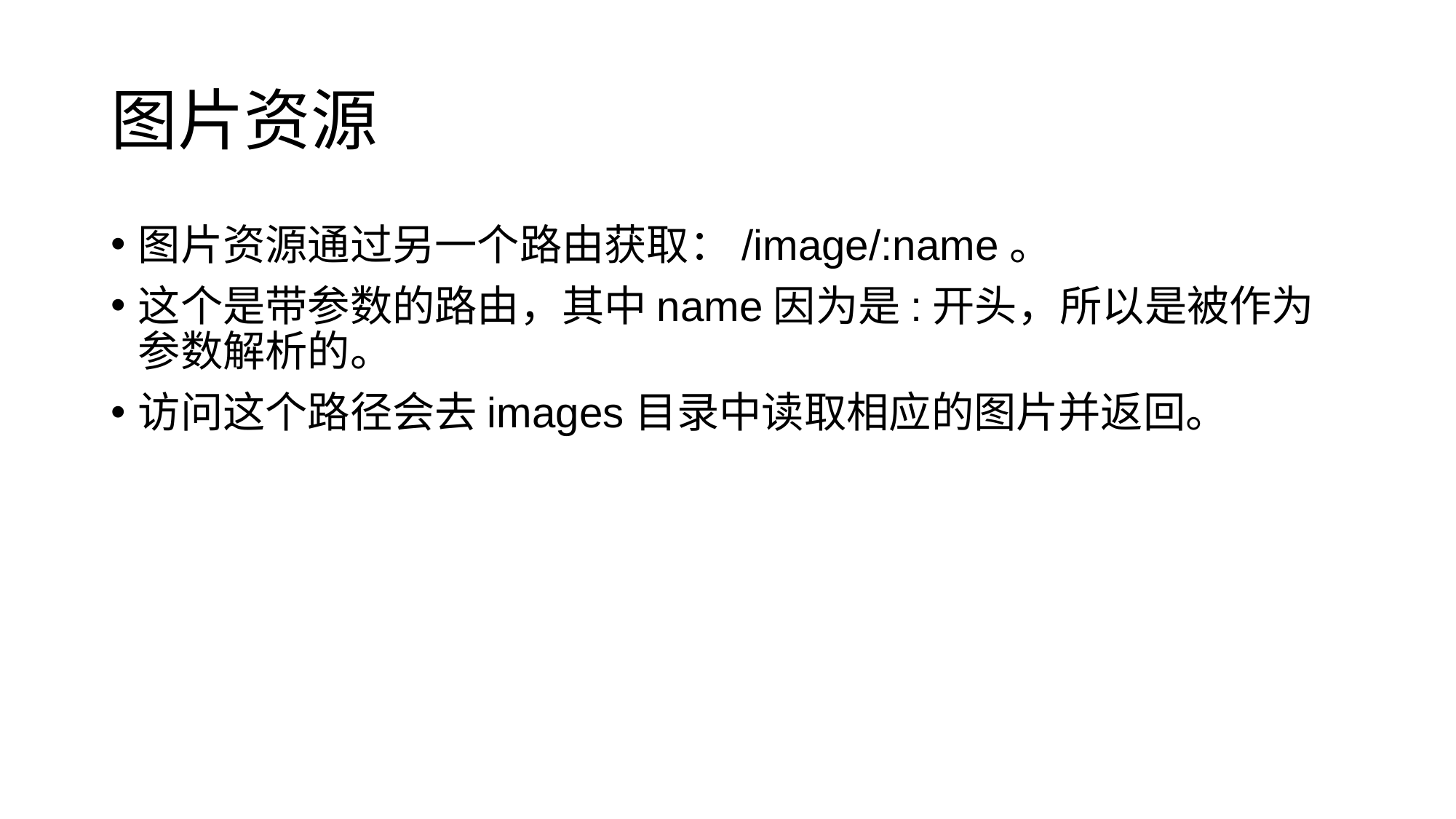

# 图片资源
图片资源通过另一个路由获取：/image/:name。
这个是带参数的路由，其中name因为是:开头，所以是被作为参数解析的。
访问这个路径会去images目录中读取相应的图片并返回。